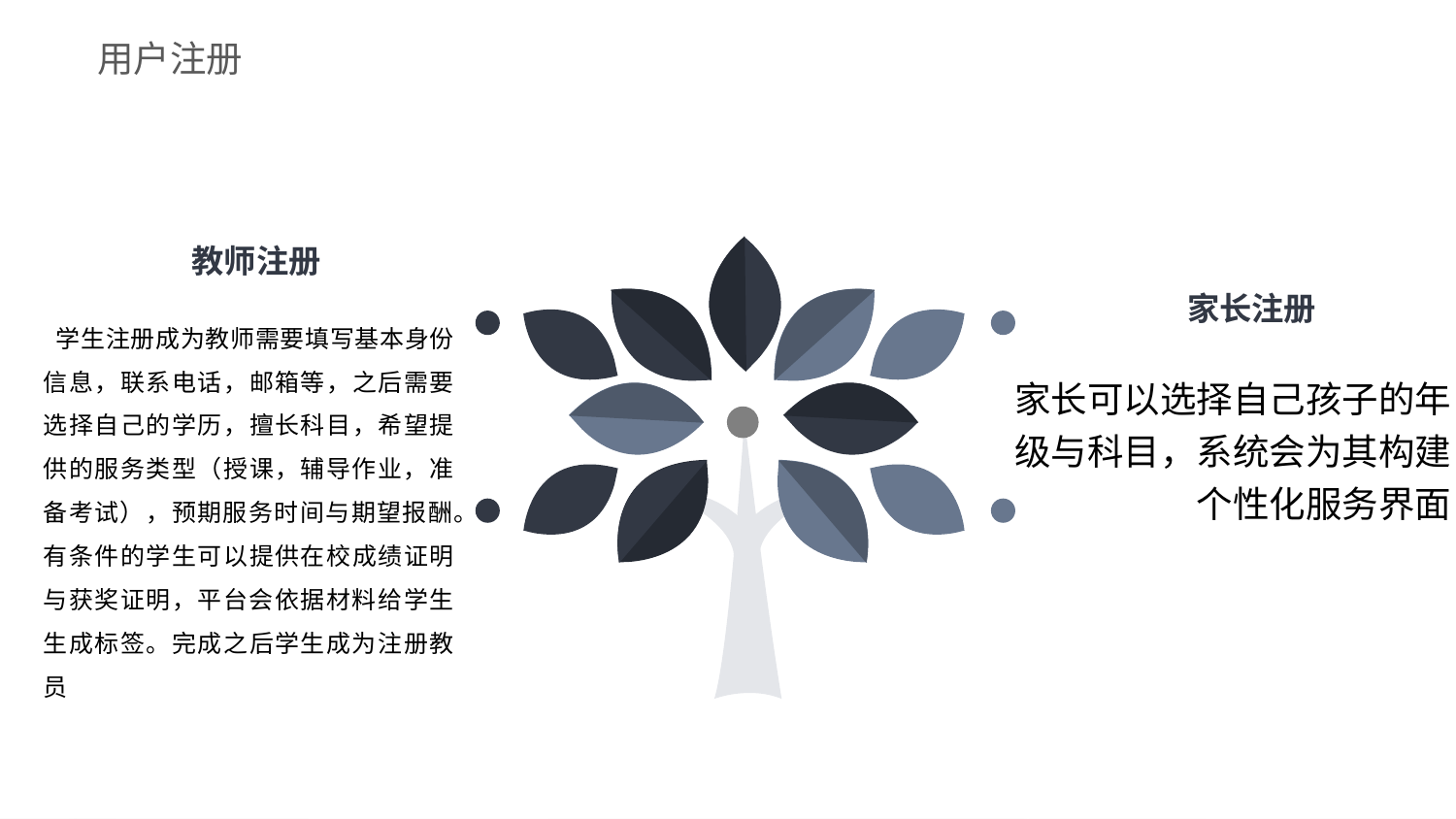

用户注册
教师注册
 学生注册成为教师需要填写基本身份信息，联系电话，邮箱等，之后需要选择自己的学历，擅长科目，希望提供的服务类型（授课，辅导作业，准备考试），预期服务时间与期望报酬。
有条件的学生可以提供在校成绩证明与获奖证明，平台会依据材料给学生生成标签。完成之后学生成为注册教员

家长注册
家长可以选择自己孩子的年级与科目，系统会为其构建个性化服务界面